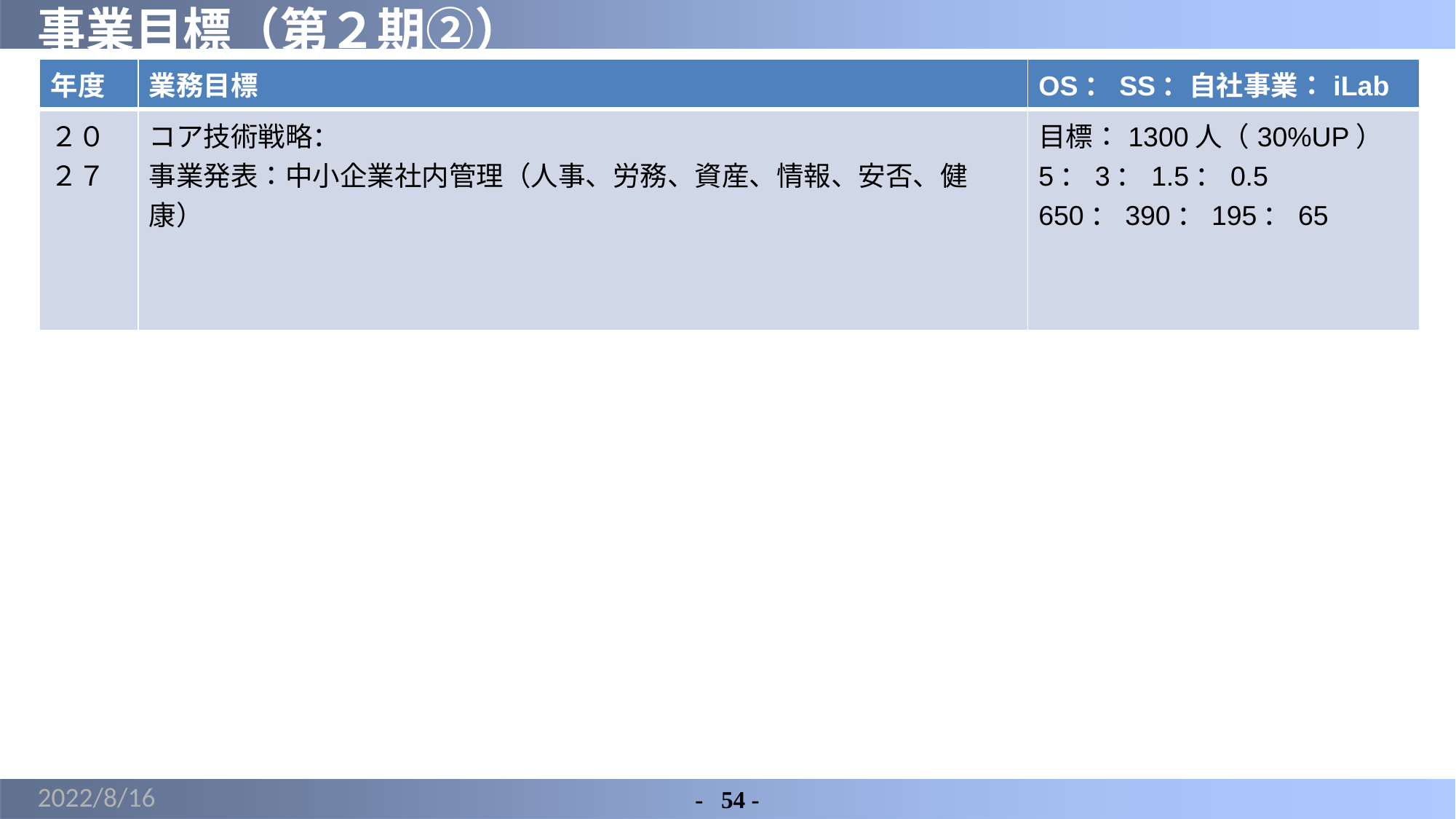

# 事業目標（第２期②）
| 年度 | 業務目標 | OS：SS：自社事業：iLab |
| --- | --- | --- |
| ２０２７ | コア技術戦略： 事業発表：中小企業社内管理（人事、労務、資産、情報、安否、健康） | 目標：1300人（30%UP） 5：3：1.5：0.5 650：390：195：65 |
2022/8/16
-	54 -